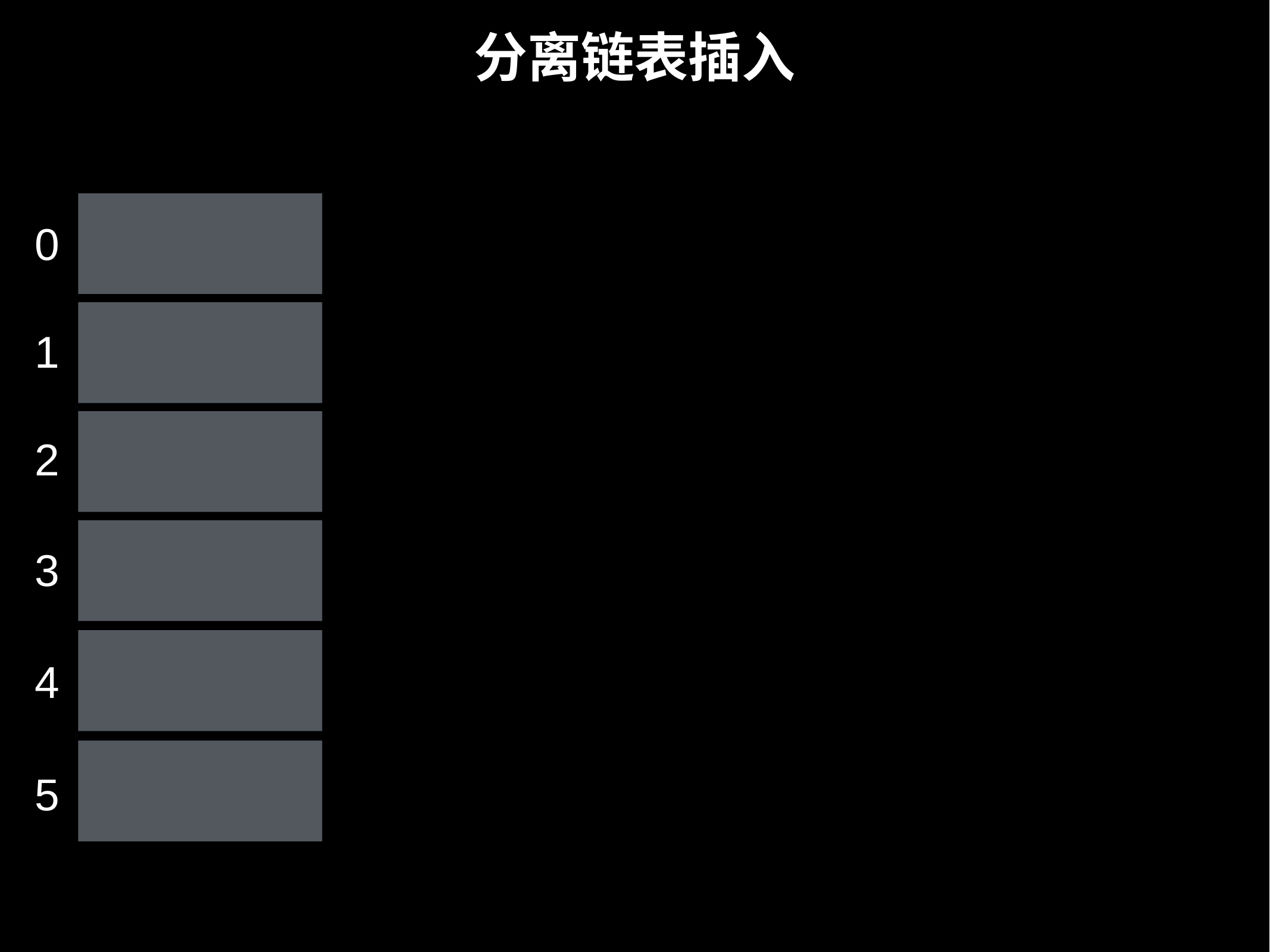

# 分离链表插入

0

1

2

3

4

5